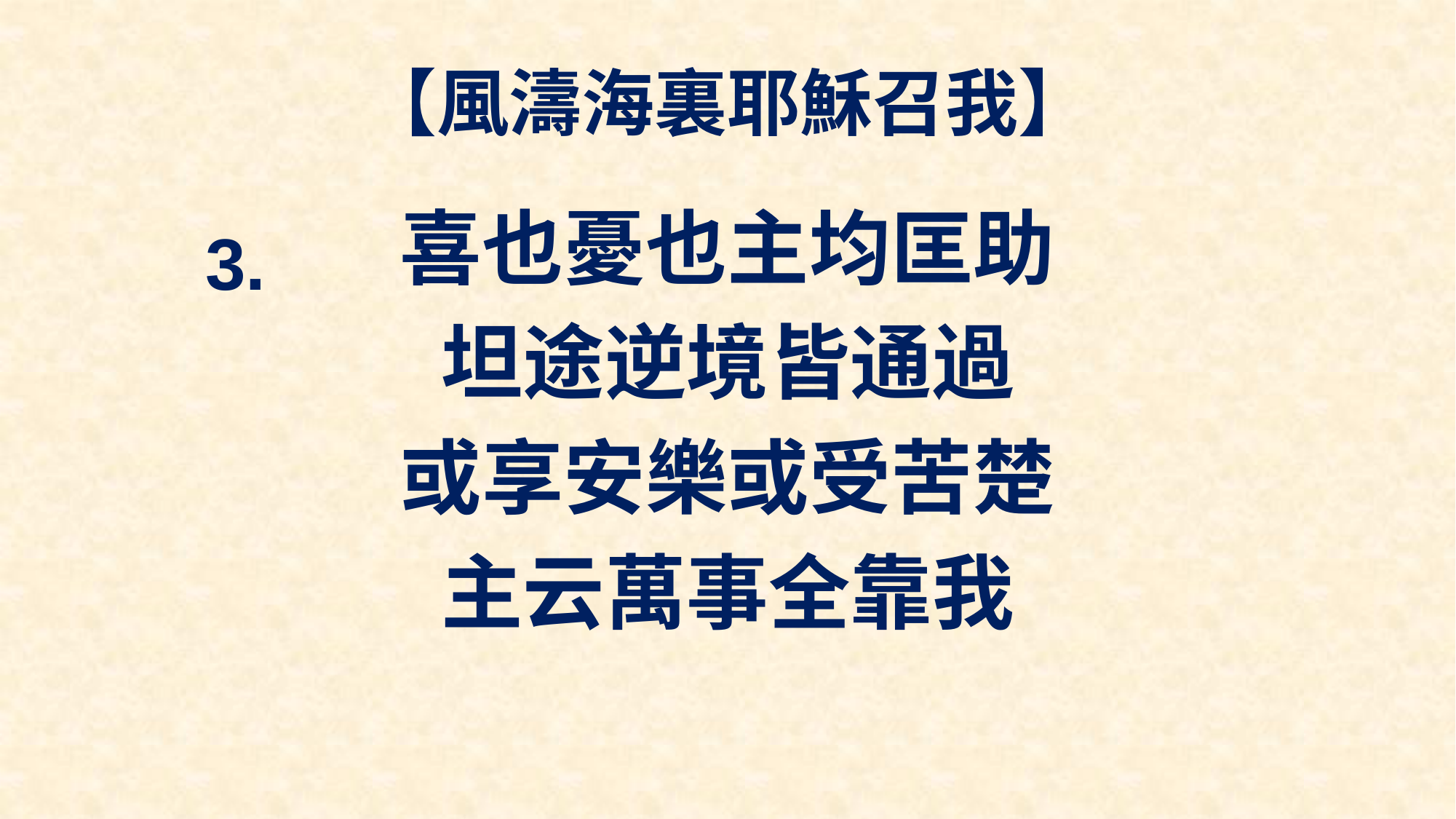

# 【風濤海裏耶穌召我】
喜也憂也主均匡助
坦途逆境皆通過
或享安樂或受苦楚
主云萬事全靠我
3.